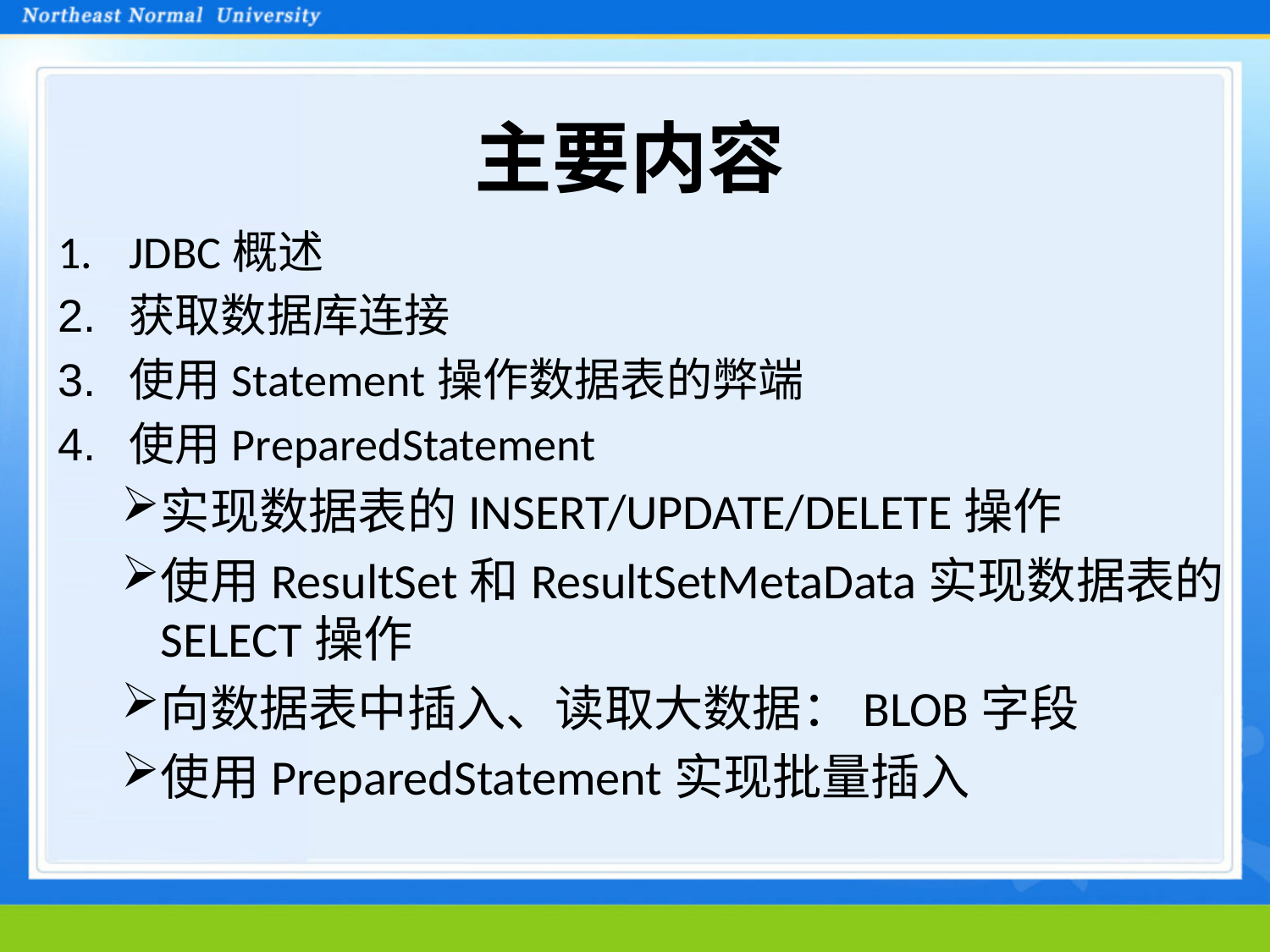

# 主要内容
JDBC概述
获取数据库连接
使用Statement操作数据表的弊端
使用PreparedStatement
实现数据表的INSERT/UPDATE/DELETE操作
使用ResultSet和ResultSetMetaData实现数据表的SELECT操作
向数据表中插入、读取大数据：BLOB字段
使用PreparedStatement实现批量插入